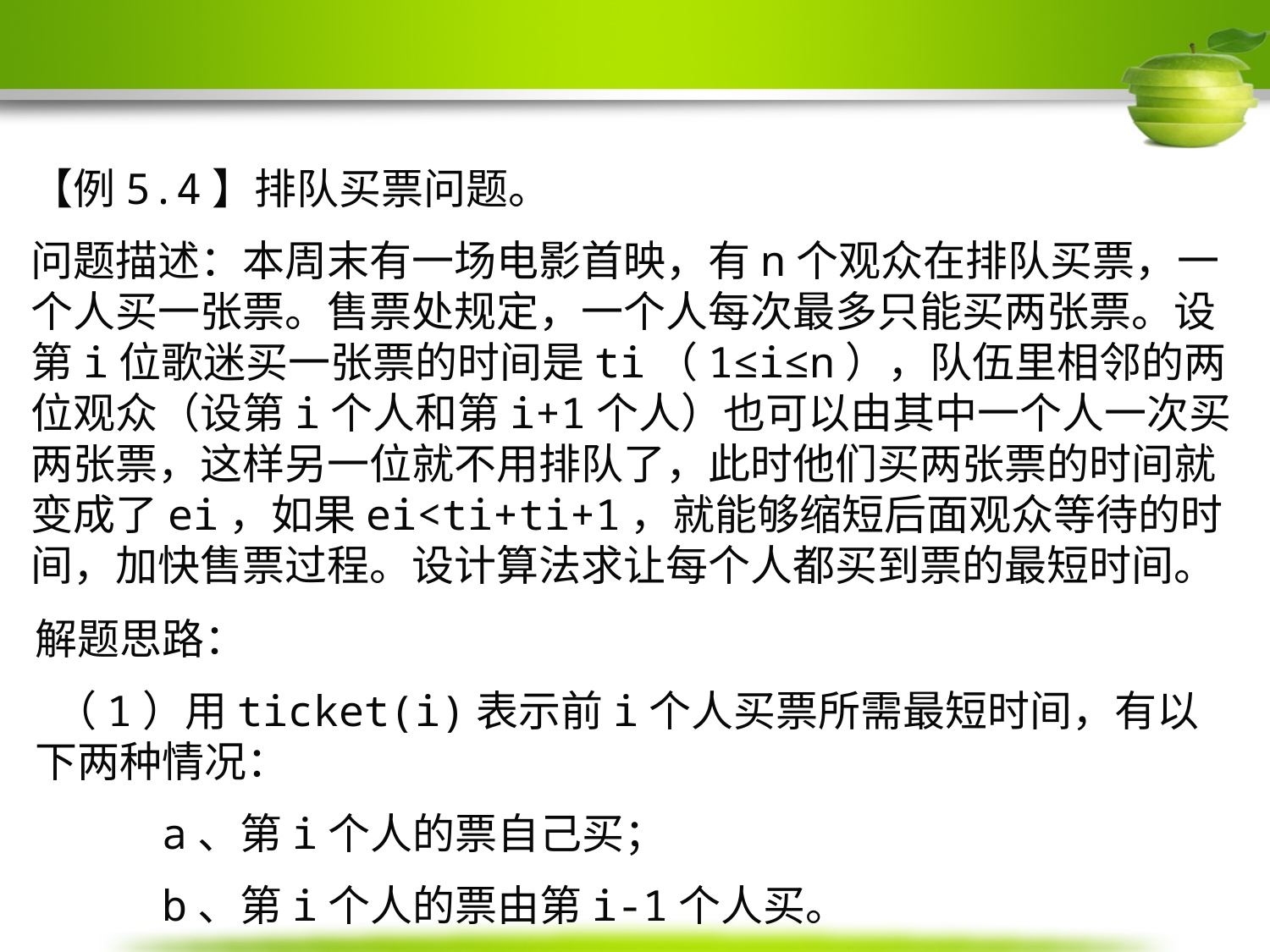

【例5.4】排队买票问题。
问题描述：本周末有一场电影首映，有n个观众在排队买票，一个人买一张票。售票处规定，一个人每次最多只能买两张票。设第i位歌迷买一张票的时间是ti（1≤i≤n），队伍里相邻的两位观众（设第i个人和第i+1个人）也可以由其中一个人一次买两张票，这样另一位就不用排队了，此时他们买两张票的时间就变成了ei，如果ei<ti+ti+1，就能够缩短后面观众等待的时间，加快售票过程。设计算法求让每个人都买到票的最短时间。
解题思路：
 （1）用ticket(i)表示前i个人买票所需最短时间，有以下两种情况：
     a、第i个人的票自己买；
     b、第i个人的票由第i-1个人买。